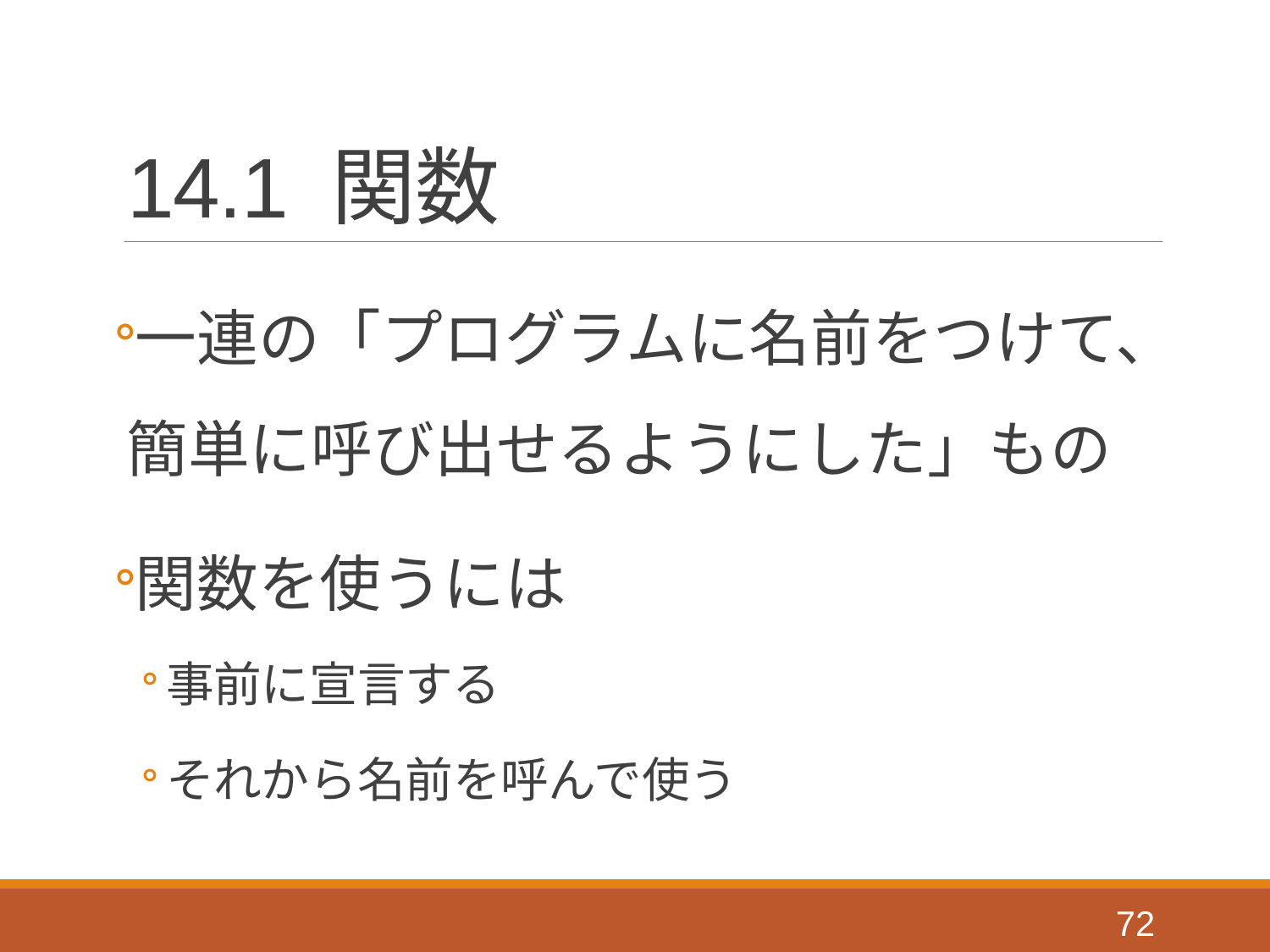

# 14.1 関数
一連の「プログラムに名前をつけて、簡単に呼び出せるようにした」もの
関数を使うには
事前に宣言する
それから名前を呼んで使う
72